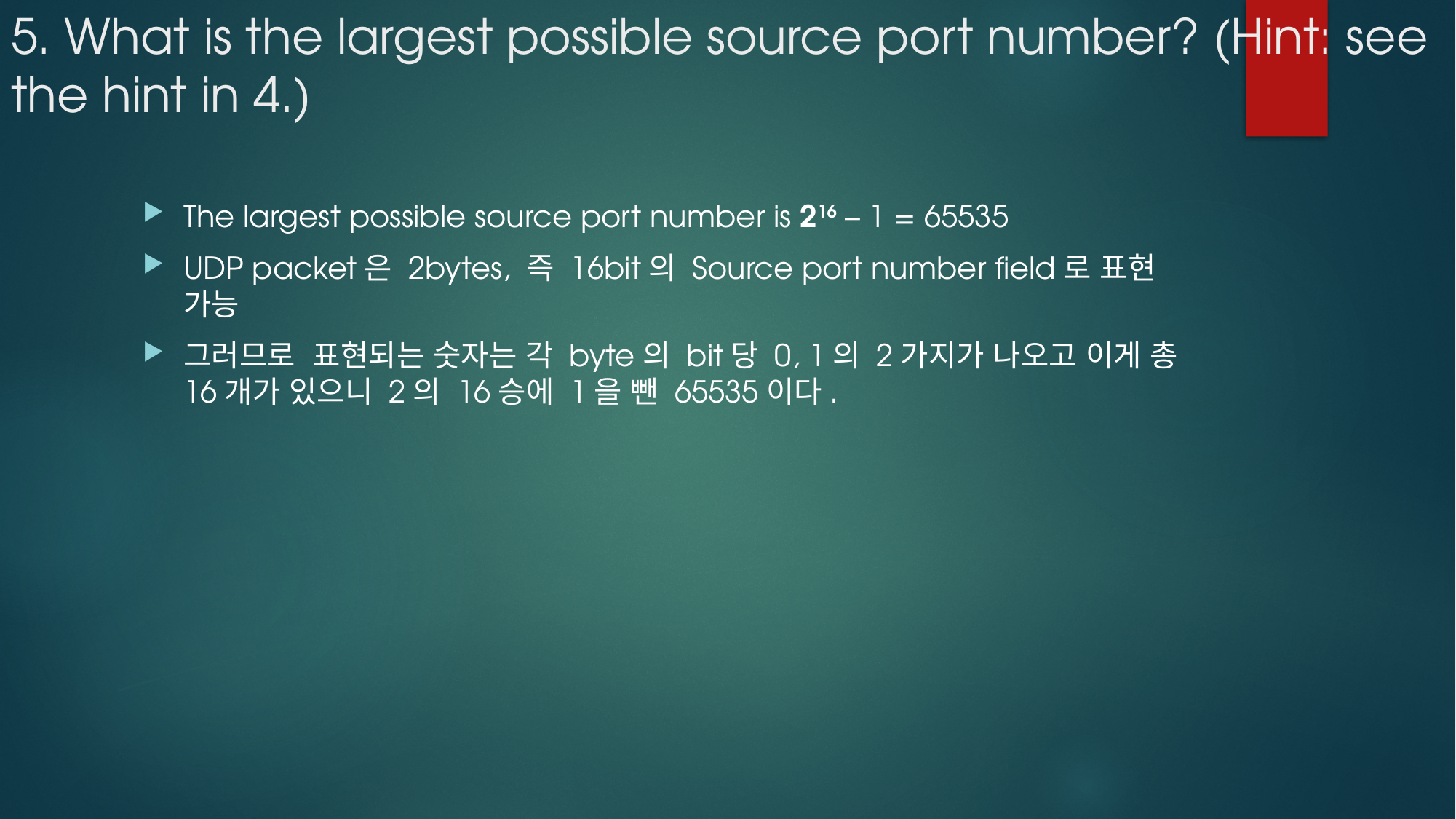

# 5. What is the largest possible source port number? (Hint: see the hint in 4.)
The largest possible source port number is 216 – 1 = 65535
UDP packet은 2bytes, 즉 16bit의 Source port number field로 표현 가능
그러므로  표현되는 숫자는 각 byte의 bit당 0, 1의 2가지가 나오고 이게 총 16개가 있으니 2의 16승에 1을 뺀 65535이다.